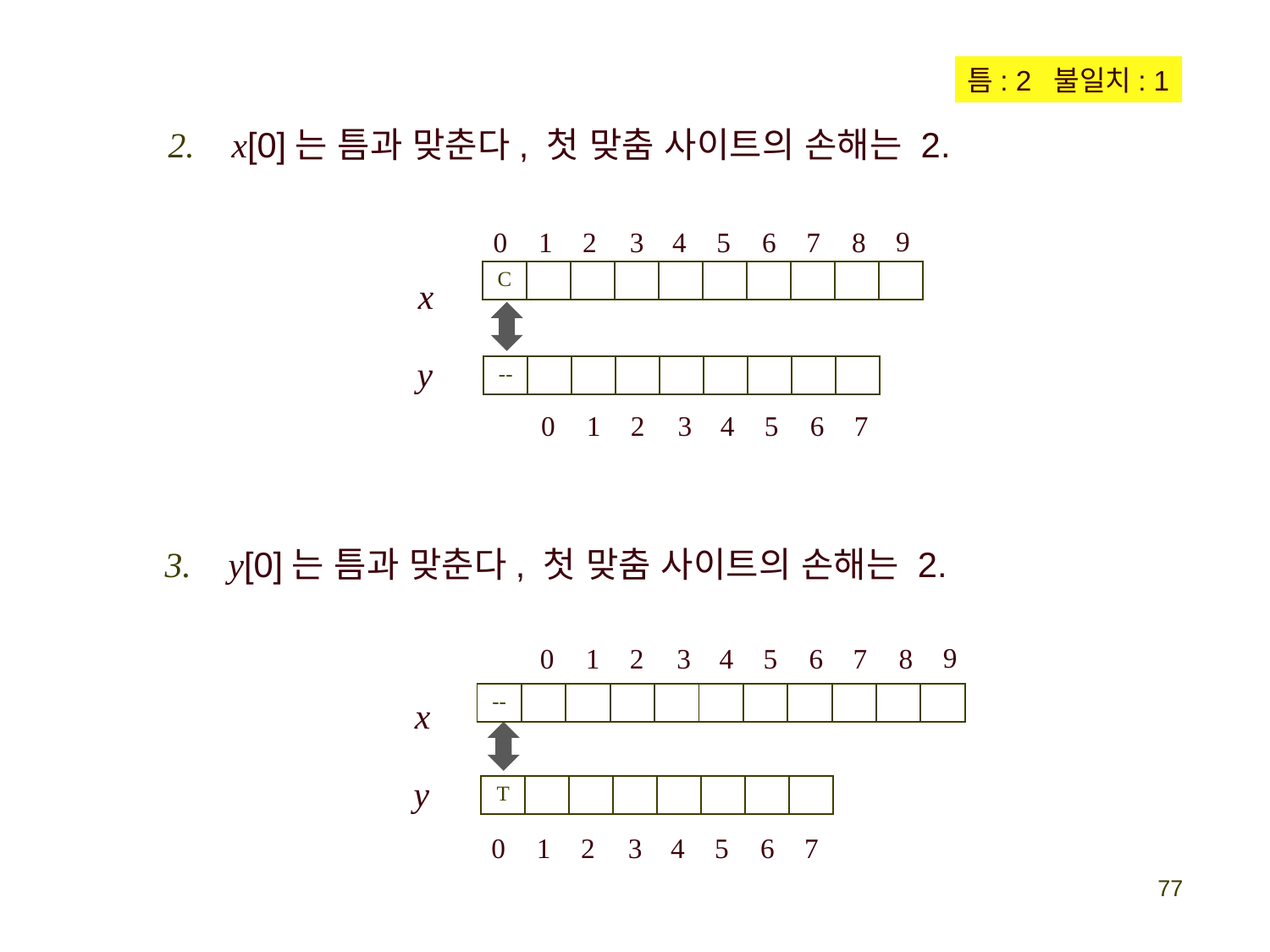

틈: 2  불일치: 1
x[0]는 틈과 맞춘다, 첫 맞춤 사이트의 손해는 2.
9
0
1
2
3
4
5
6
7
8
x
| C |  |  |  |  |  |  |  |  |  |
| --- | --- | --- | --- | --- | --- | --- | --- | --- | --- |

y
| -- |  |  |  |  |  |  |  |  |
| --- | --- | --- | --- | --- | --- | --- | --- | --- |
0
1
2
3
4
5
6
7
y[0]는 틈과 맞춘다, 첫 맞춤 사이트의 손해는 2.
9
0
1
2
3
4
5
6
7
8
x
| -- |  |  |  |  |  |  |  |  |  |  |
| --- | --- | --- | --- | --- | --- | --- | --- | --- | --- | --- |

y
| T |  |  |  |  |  |  |  |
| --- | --- | --- | --- | --- | --- | --- | --- |
0
1
2
3
4
5
6
7
77